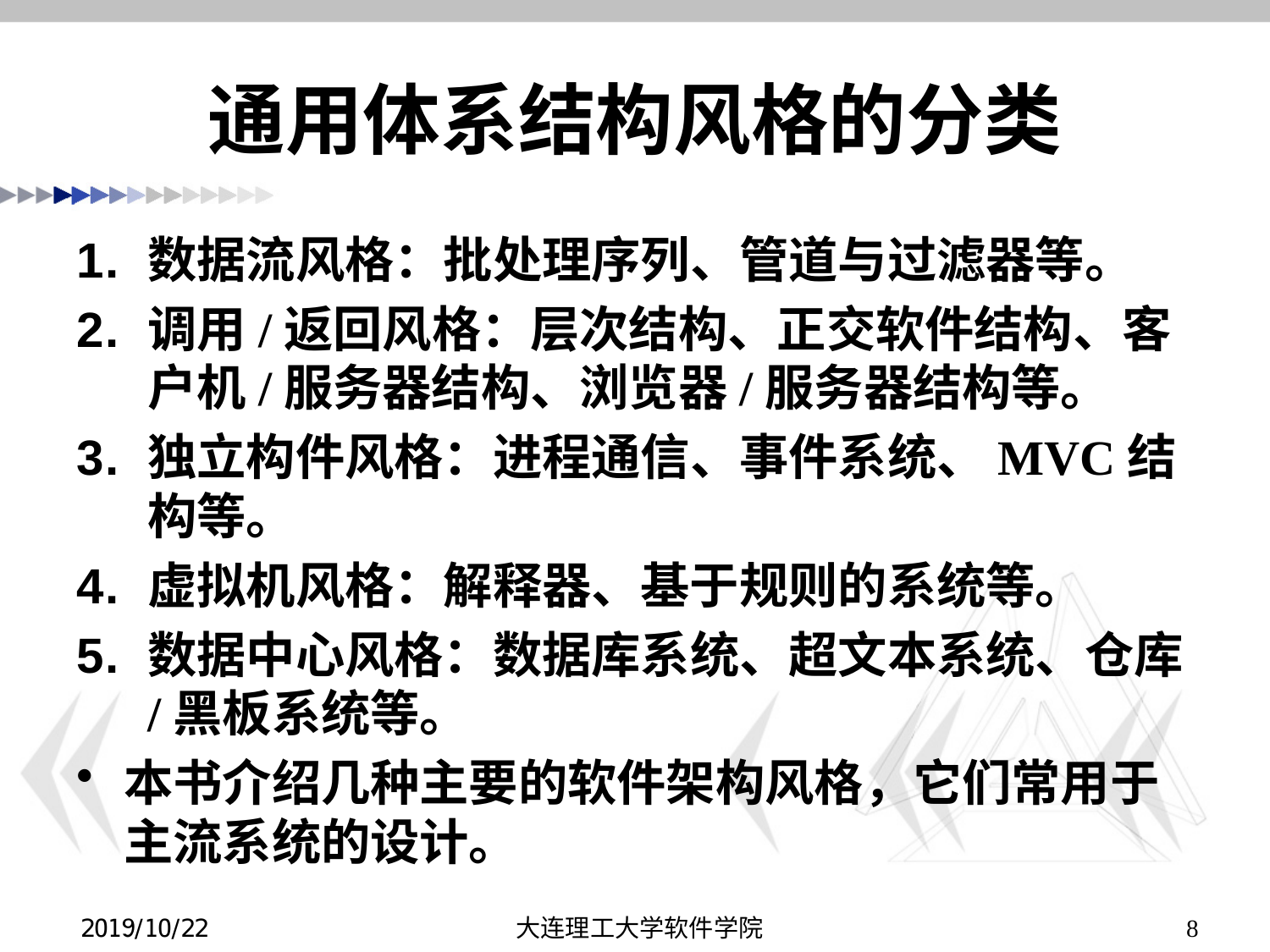

# 通用体系结构风格的分类
数据流风格：批处理序列、管道与过滤器等。
调用/返回风格：层次结构、正交软件结构、客户机/服务器结构、浏览器/服务器结构等。
独立构件风格：进程通信、事件系统、MVC结构等。
虚拟机风格：解释器、基于规则的系统等。
数据中心风格：数据库系统、超文本系统、仓库/黑板系统等。
本书介绍几种主要的软件架构风格，它们常用于主流系统的设计。
2019/10/22
大连理工大学软件学院
8